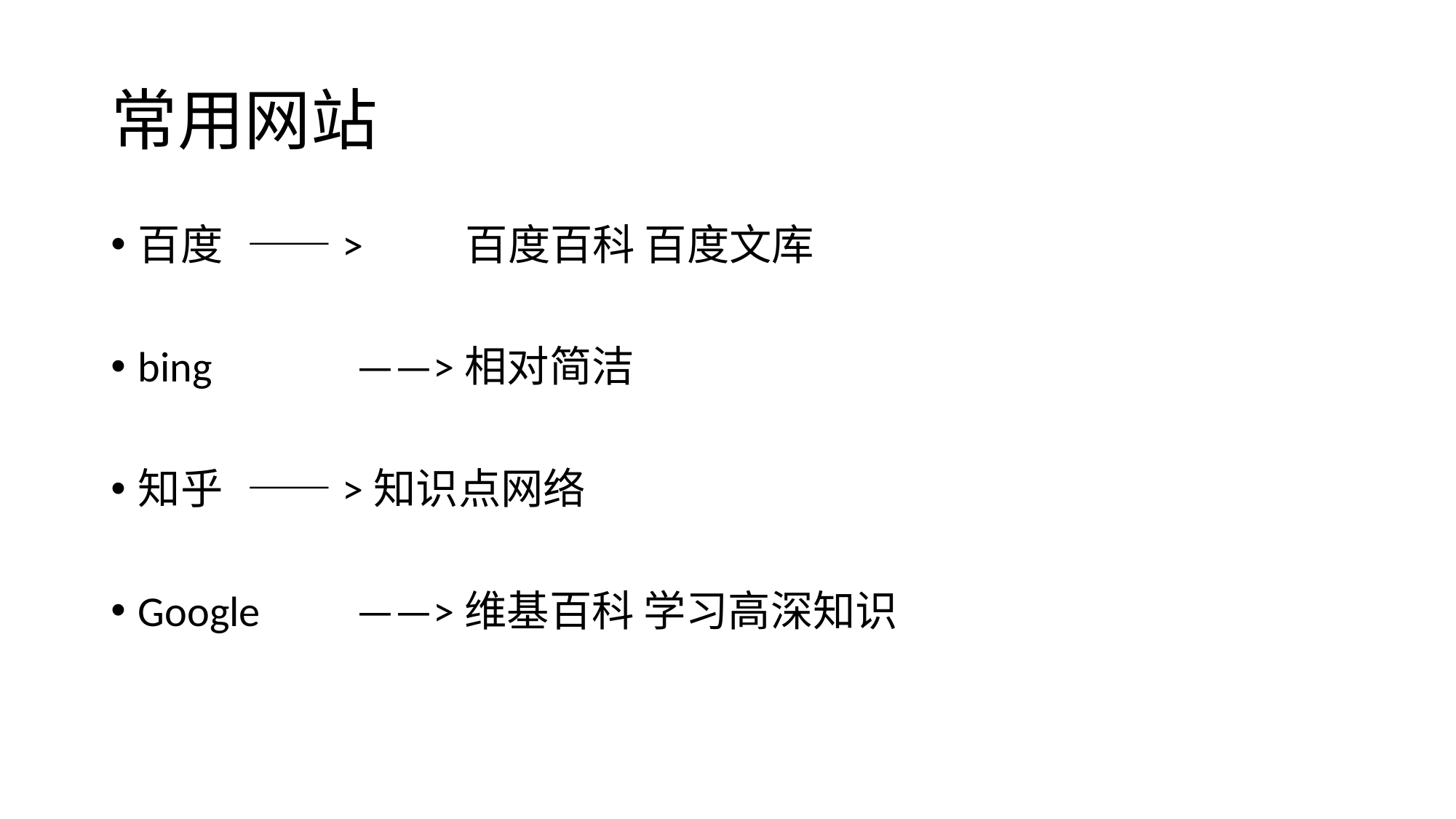

# 常用网站
百度	——>	百度百科 百度文库

bing		——>相对简洁

知乎 	——>知识点网络

Google	——>维基百科 学习高深知识